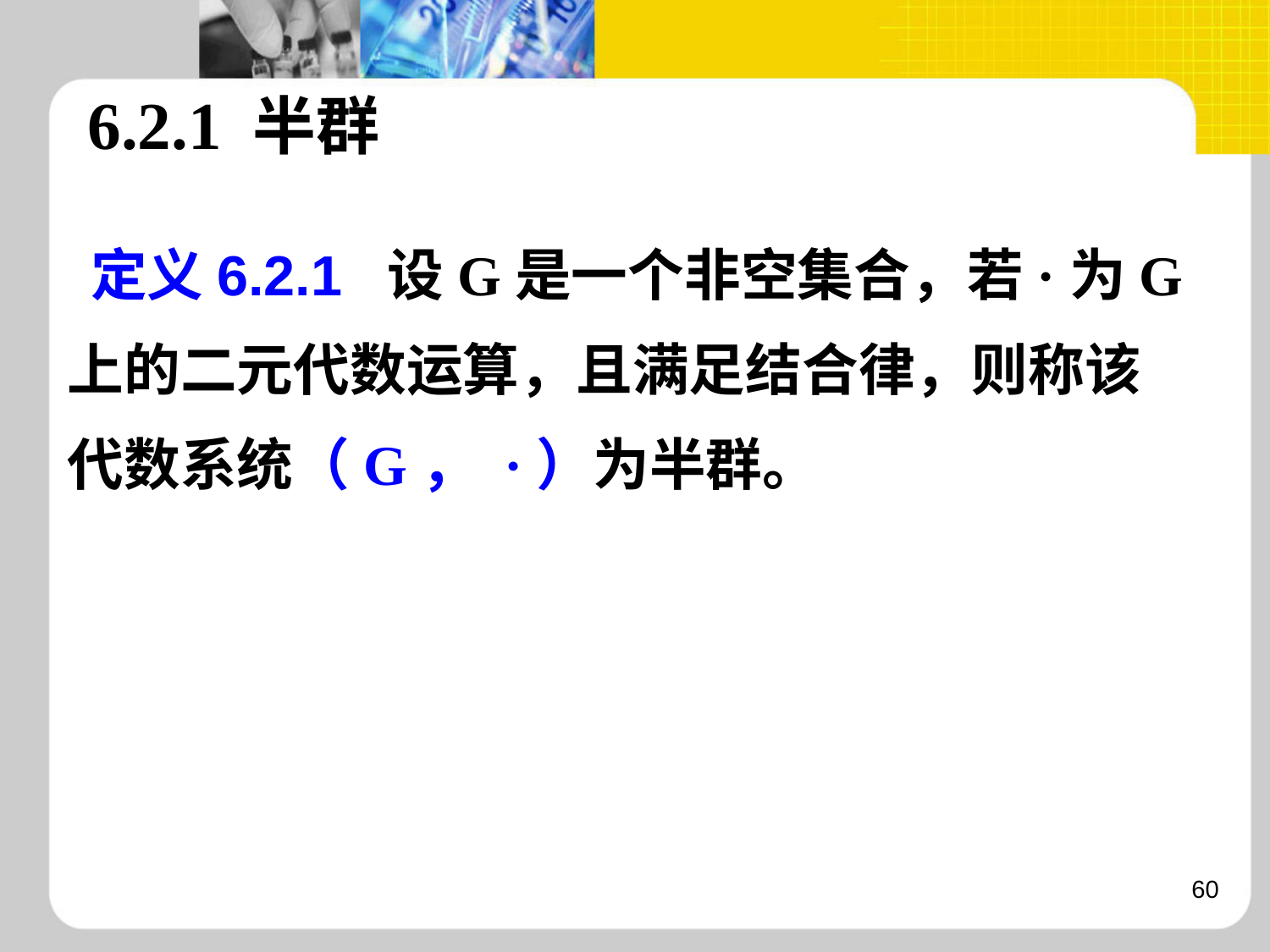

6.2.1 半群
 定义6.2.1  设G是一个非空集合，若·为G上的二元代数运算，且满足结合律，则称该代数系统（G， ·）为半群。

60